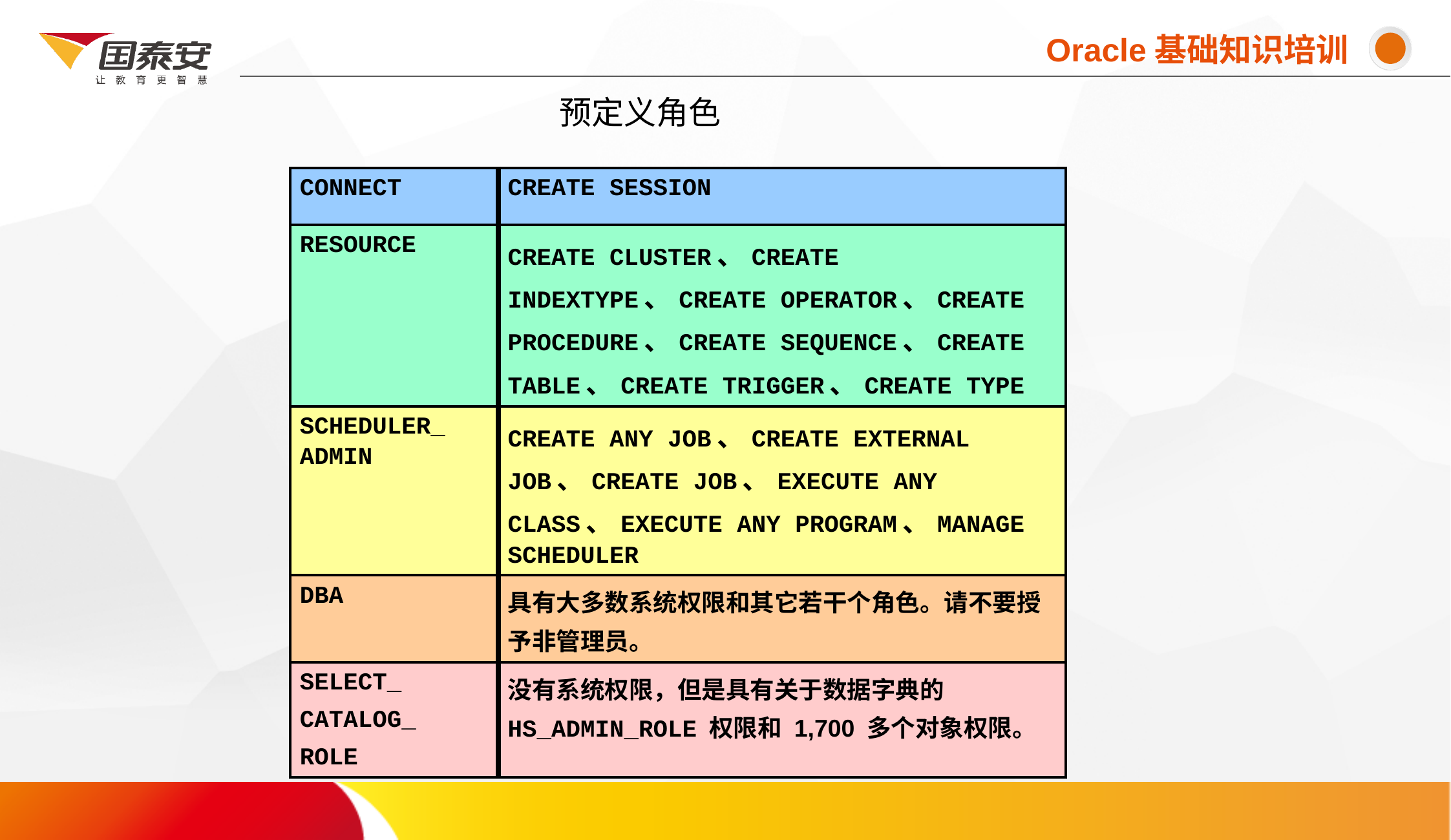

Oracle基础知识培训

# 预定义角色
| CONNECT | CREATE SESSION |
| --- | --- |
| RESOURCE | CREATE CLUSTER、CREATE INDEXTYPE、CREATE OPERATOR、CREATE PROCEDURE、CREATE SEQUENCE、CREATE TABLE、CREATE TRIGGER、CREATE TYPE |
| SCHEDULER\_ ADMIN | CREATE ANY JOB、CREATE EXTERNAL JOB、CREATE JOB、EXECUTE ANY CLASS、EXECUTE ANY PROGRAM、MANAGE SCHEDULER |
| DBA | 具有大多数系统权限和其它若干个角色。请不要授予非管理员。 |
| SELECT\_ CATALOG\_ ROLE | 没有系统权限，但是具有关于数据字典的 HS\_ADMIN\_ROLE 权限和 1,700 多个对象权限。 |